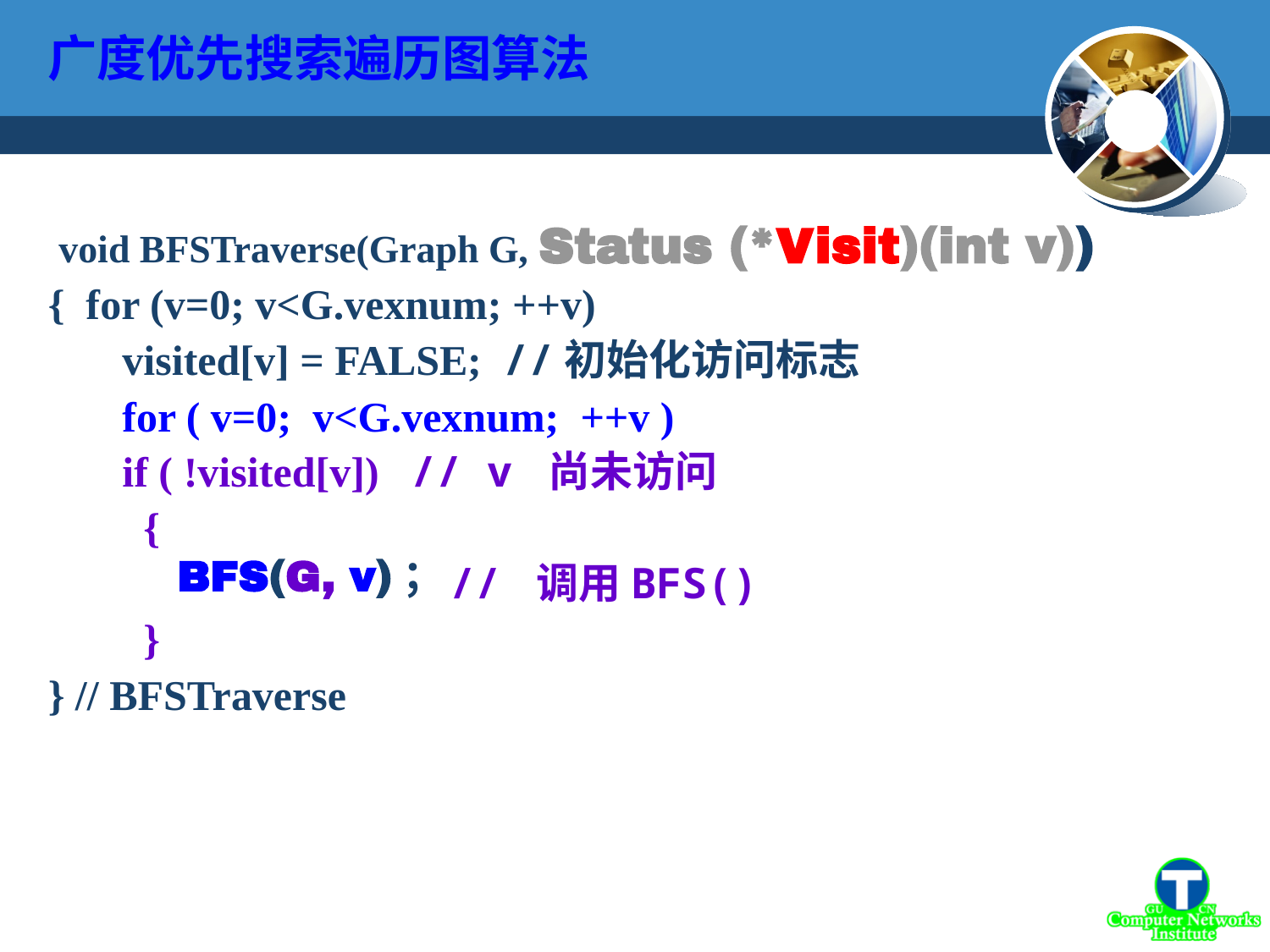

广度优先搜索遍历图算法
 void BFSTraverse(Graph G, Status (*Visit)(int v))
{  for (v=0; v<G.vexnum; ++v)
       visited[v] = FALSE;  //初始化访问标志
       for ( v=0;  v<G.vexnum;  ++v )
       if ( !visited[v])   // v 尚未访问
         {
                                      // 调用BFS()
         }
} // BFSTraverse
BFS(G, v)；
93